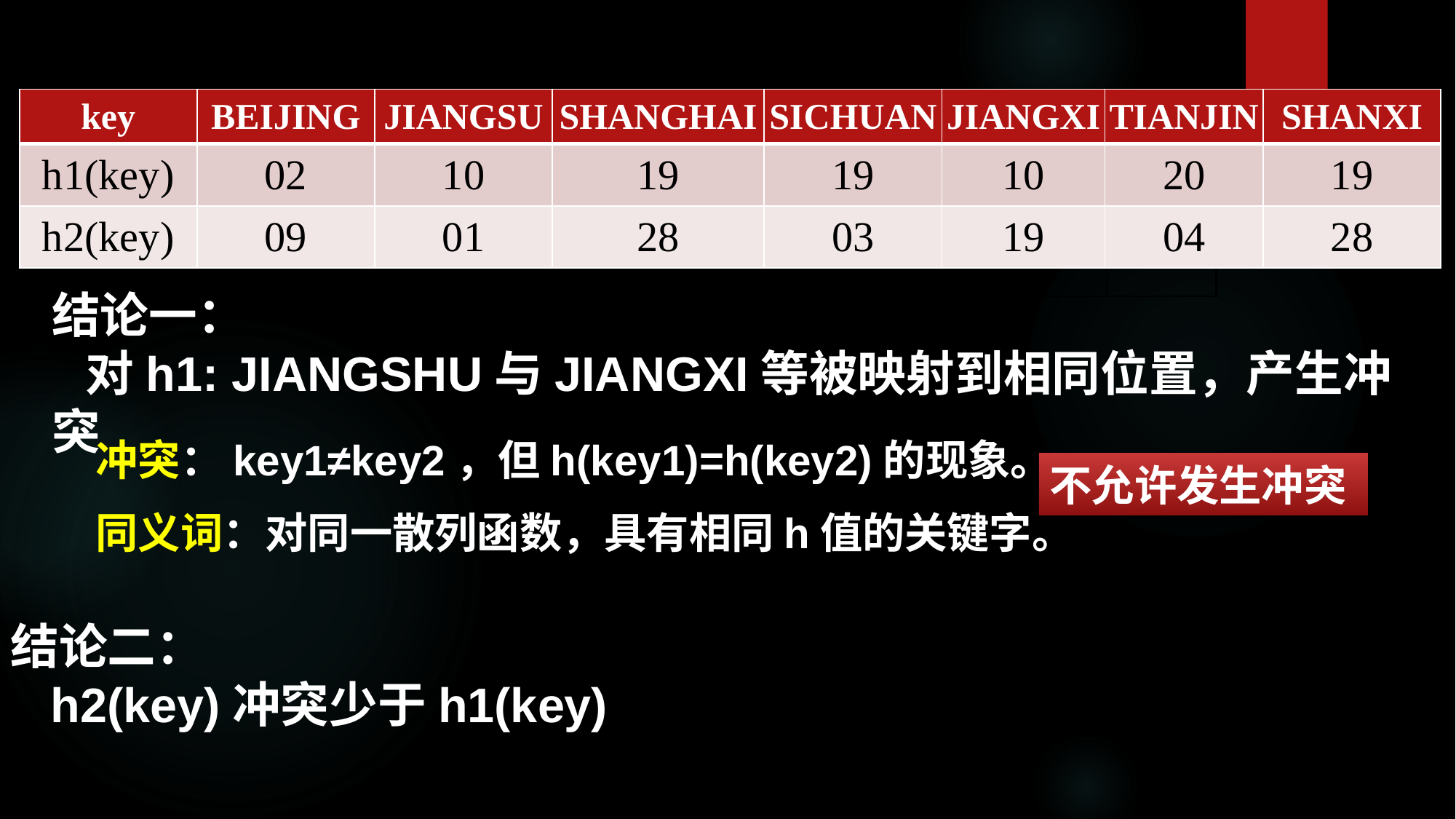

| key | BEIJING | JIANGSU | SHANGHAI | SICHUAN | JIANGXI | TIANJIN | SHANXI |
| --- | --- | --- | --- | --- | --- | --- | --- |
| h1(key) | 02 | 10 | 19 | 19 | 10 | 20 | 19 |
| h2(key) | 09 | 01 | 28 | 03 | 19 | 04 | 28 |

结论一：
  对h1: JIANGSHU与JIANGXI等被映射到相同位置，产生冲突
冲突：key1≠key2，但h(key1)=h(key2)的现象。
同义词：对同一散列函数，具有相同h值的关键字。
不允许发生冲突
结论二：
   h2(key)冲突少于h1(key)